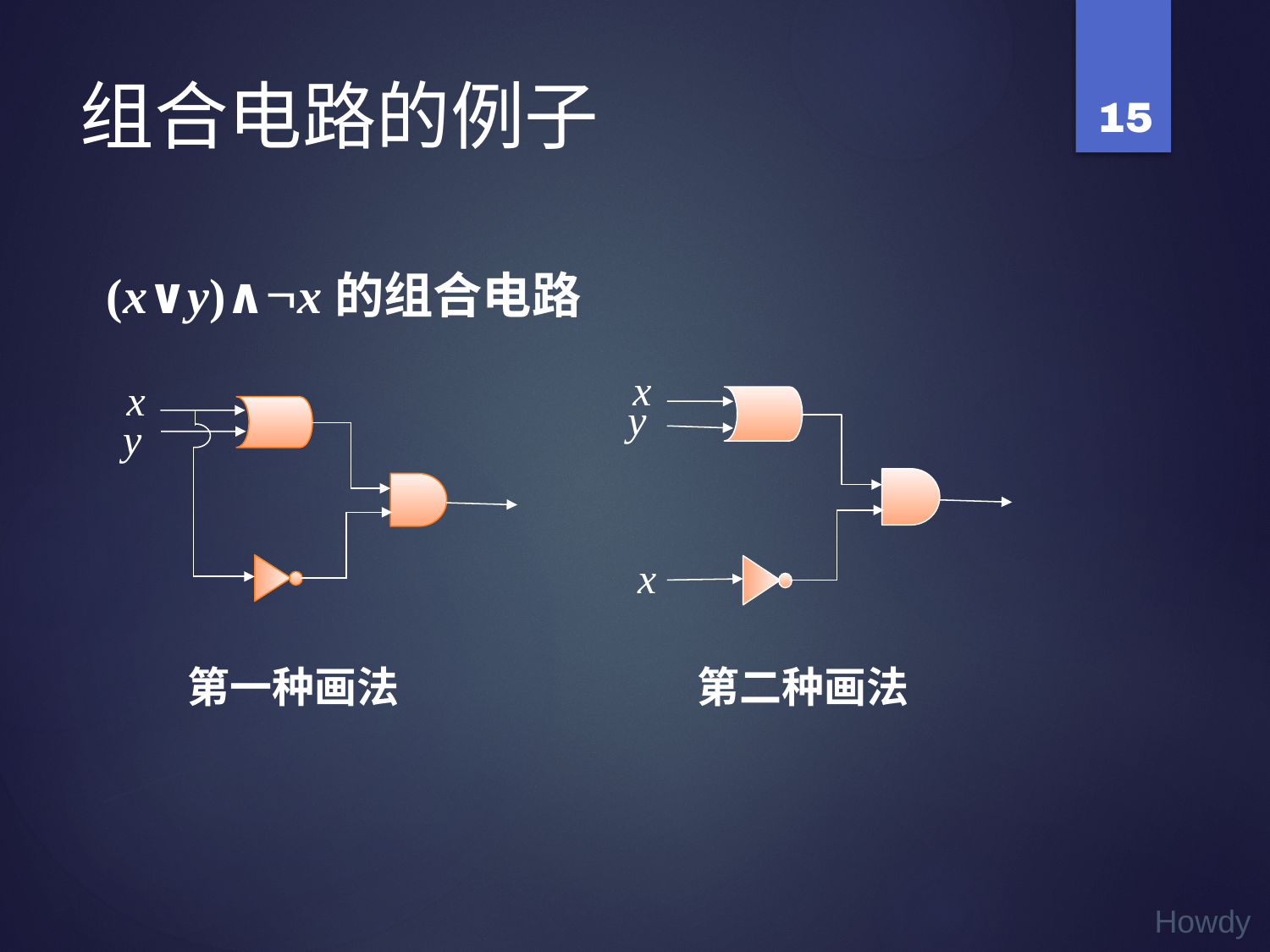

15
# 组合电路的例子
  (x∨y)∧¬x的组合电路
x
x

y

y

x

第一种画法
第二种画法